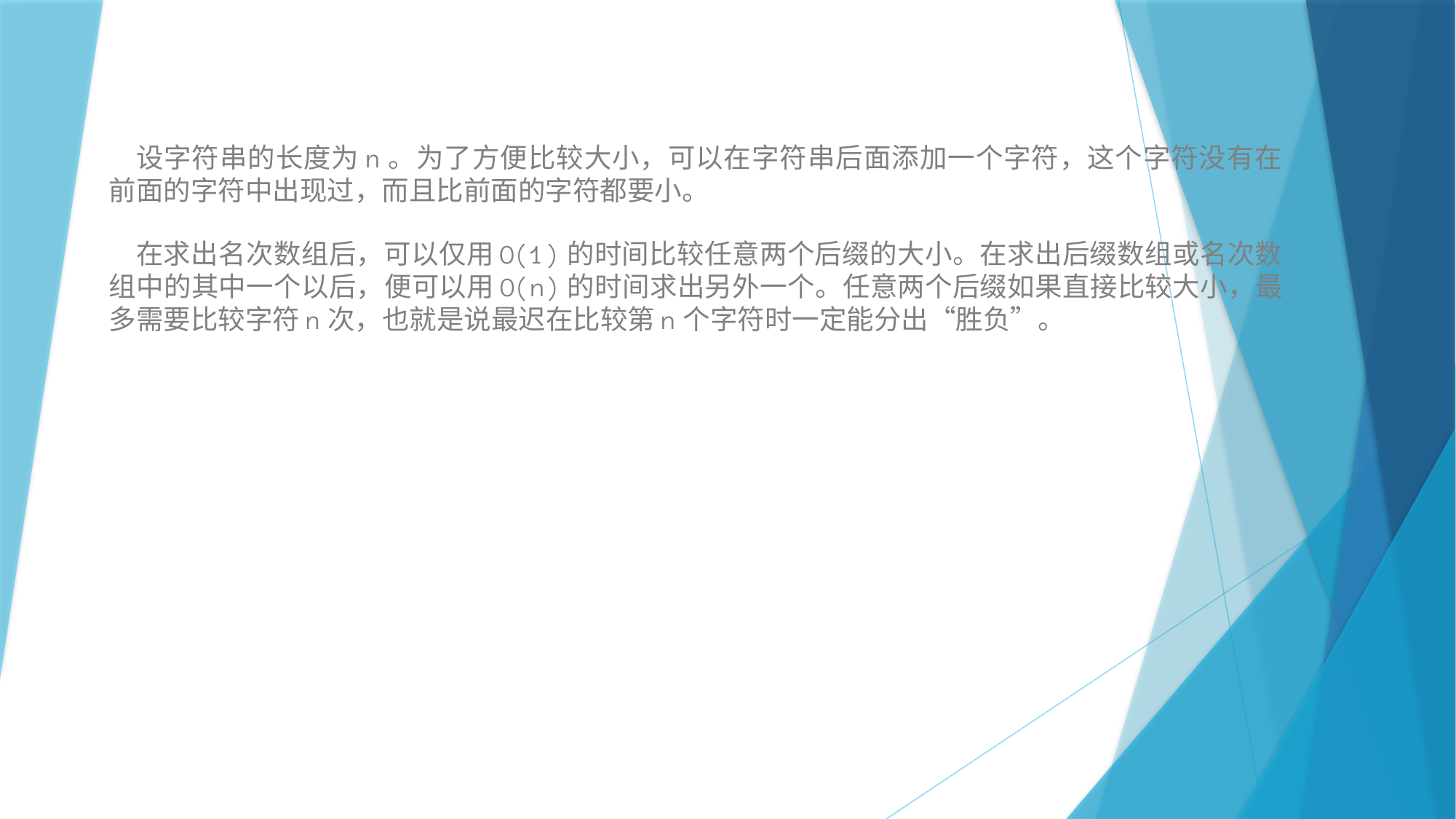

#
设字符串的长度为n。为了方便比较大小，可以在字符串后面添加一个字符，这个字符没有在前面的字符中出现过，而且比前面的字符都要小。
在求出名次数组后，可以仅用O(1)的时间比较任意两个后缀的大小。在求出后缀数组或名次数组中的其中一个以后，便可以用O(n)的时间求出另外一个。任意两个后缀如果直接比较大小，最多需要比较字符n次，也就是说最迟在比较第n个字符时一定能分出“胜负”。